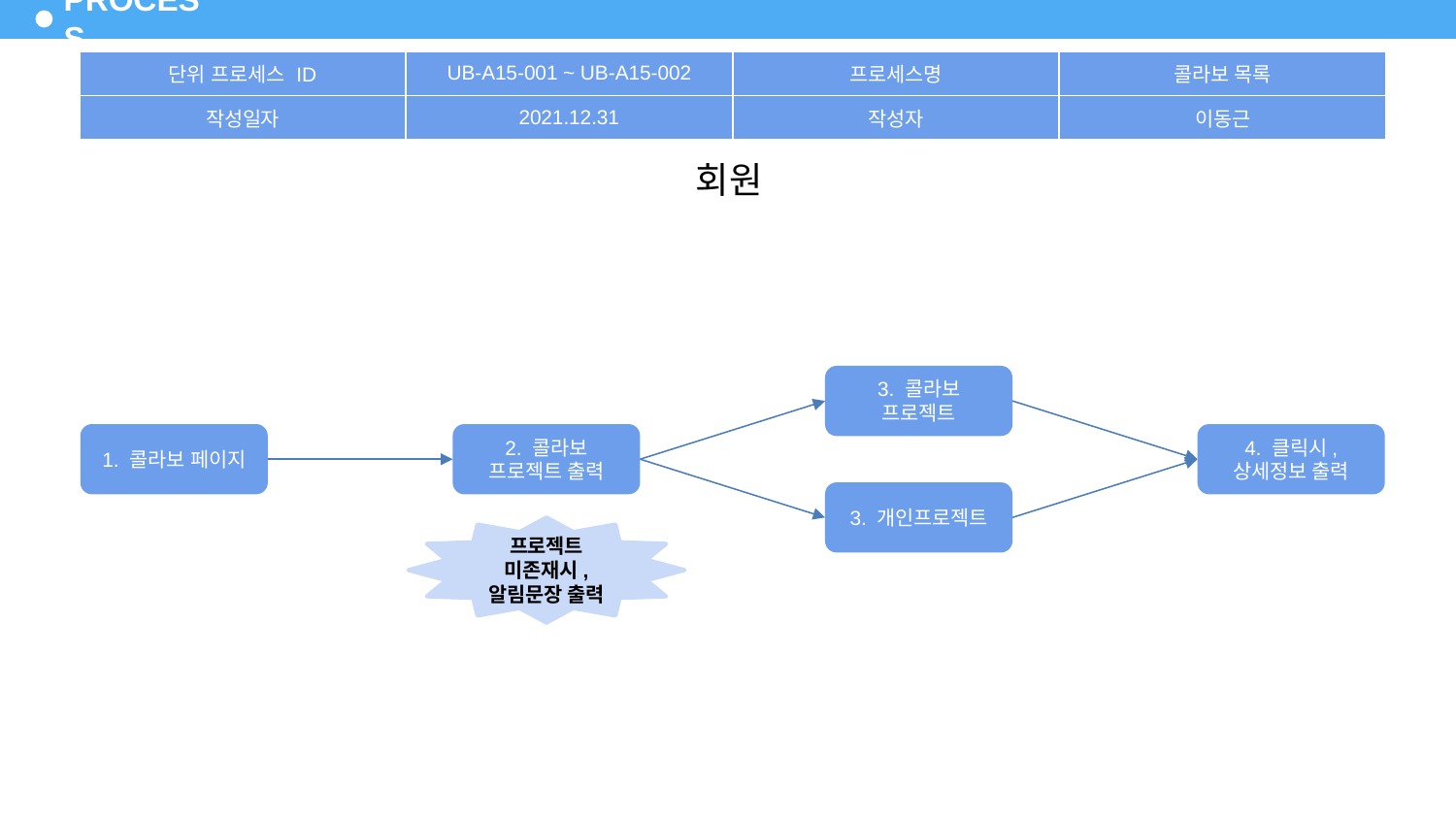

# PROCESS
| 단위 프로세스 ID | UB-A15-001 ~ UB-A15-002 | 프로세스명 | 콜라보 목록 |
| --- | --- | --- | --- |
| 작성일자 | 2021.12.31 | 작성자 | 이동근 |
회원
3. 콜라보 프로젝트
1. 콜라보 페이지
2. 콜라보 프로젝트 출력
4. 클릭시, 상세정보 출력
3. 개인프로젝트
프로젝트 미존재시, 알림문장 출력